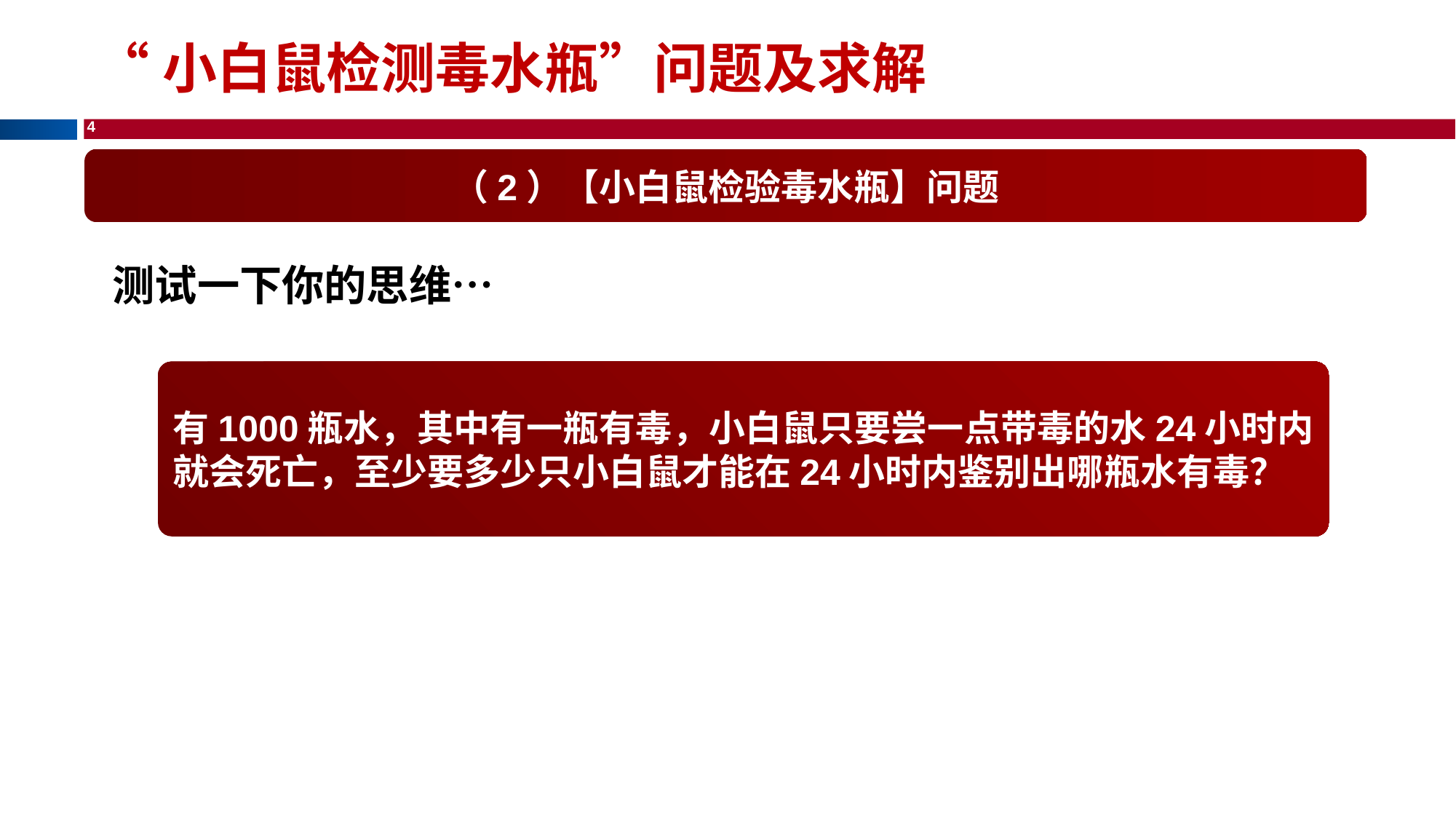

“小白鼠检测毒水瓶”问题及求解
（2）【小白鼠检验毒水瓶】问题
测试一下你的思维…
有1000瓶水，其中有一瓶有毒，小白鼠只要尝一点带毒的水24小时内就会死亡，至少要多少只小白鼠才能在24小时内鉴别出哪瓶水有毒？